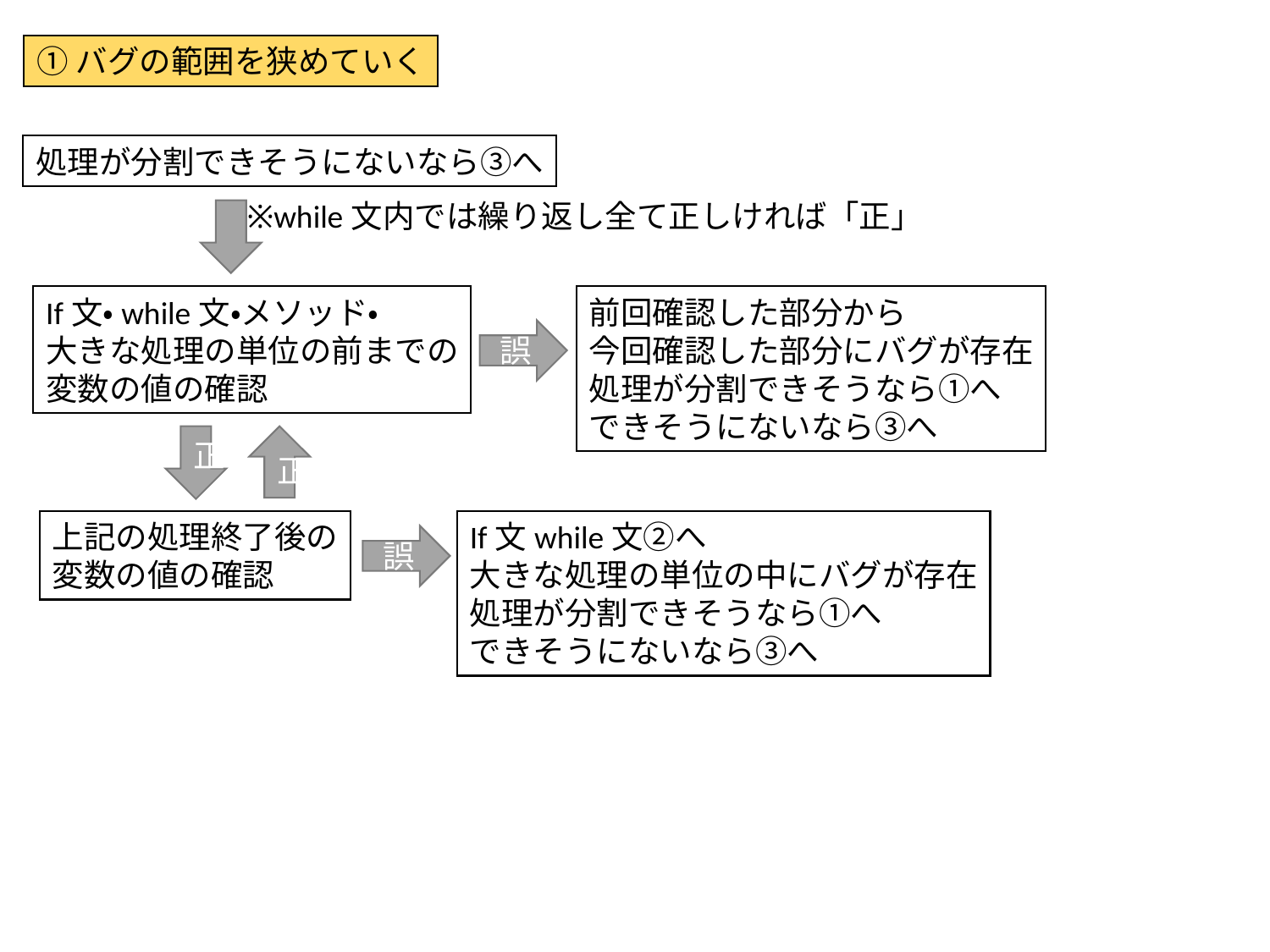

①バグの範囲を狭めていく
処理が分割できそうにないなら③へ
※while文内では繰り返し全て正しければ「正」

If文・while文・メソッド・
大きな処理の単位の前までの
変数の値の確認
前回確認した部分から
今回確認した部分にバグが存在
処理が分割できそうなら①へ
できそうにないなら③へ
誤
正
正
If文while文②へ
大きな処理の単位の中にバグが存在
処理が分割できそうなら①へ
できそうにないなら③へ
上記の処理終了後の
変数の値の確認
誤